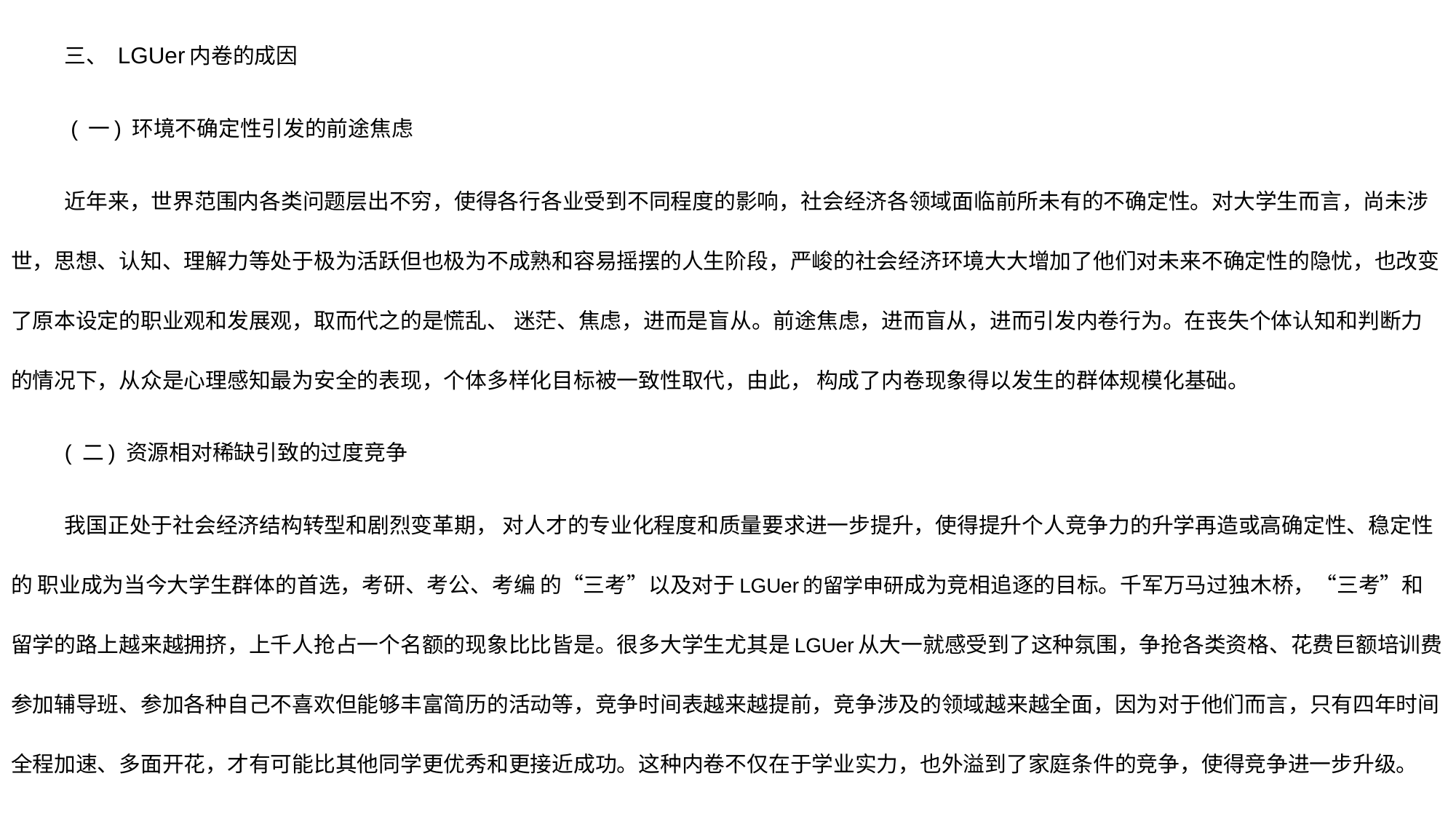

三、 LGUer内卷的成因
 ( 一) 环境不确定性引发的前途焦虑
近年来，世界范围内各类问题层出不穷，使得各行各业受到不同程度的影响，社会经济各领域面临前所未有的不确定性。对大学生而言，尚未涉世，思想、认知、理解力等处于极为活跃但也极为不成熟和容易摇摆的人生阶段，严峻的社会经济环境大大增加了他们对未来不确定性的隐忧，也改变了原本设定的职业观和发展观，取而代之的是慌乱、 迷茫、焦虑，进而是盲从。前途焦虑，进而盲从，进而引发内卷行为。在丧失个体认知和判断力的情况下，从众是心理感知最为安全的表现，个体多样化目标被一致性取代，由此， 构成了内卷现象得以发生的群体规模化基础。
( 二) 资源相对稀缺引致的过度竞争
我国正处于社会经济结构转型和剧烈变革期， 对人才的专业化程度和质量要求进一步提升，使得提升个人竞争力的升学再造或高确定性、稳定性的 职业成为当今大学生群体的首选，考研、考公、考编 的“三考”以及对于LGUer的留学申研成为竞相追逐的目标。千军万马过独木桥，“三考”和留学的路上越来越拥挤，上千人抢占一个名额的现象比比皆是。很多大学生尤其是LGUer从大一就感受到了这种氛围，争抢各类资格、花费巨额培训费参加辅导班、参加各种自己不喜欢但能够丰富简历的活动等，竞争时间表越来越提前，竞争涉及的领域越来越全面，因为对于他们而言，只有四年时间全程加速、多面开花，才有可能比其他同学更优秀和更接近成功。这种内卷不仅在于学业实力，也外溢到了家庭条件的竞争，使得竞争进一步升级。